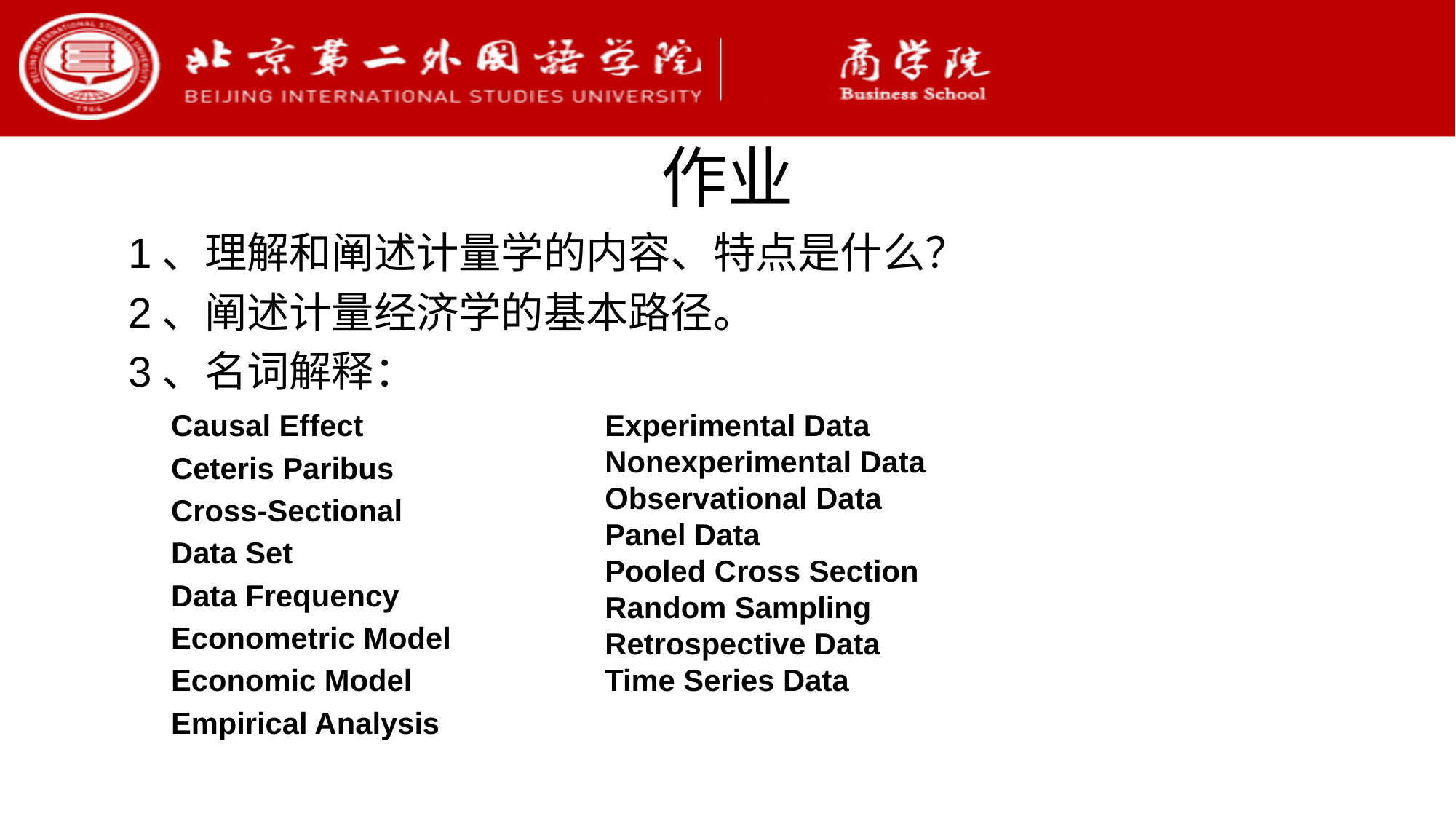

作业
1、理解和阐述计量学的内容、特点是什么？
2、阐述计量经济学的基本路径。
3、名词解释：
Causal Effect
Ceteris Paribus
Cross-Sectional
Data Set
Data Frequency
Econometric Model
Economic Model
Empirical Analysis
Experimental Data
Nonexperimental Data
Observational Data
Panel Data
Pooled Cross Section
Random Sampling
Retrospective Data
Time Series Data